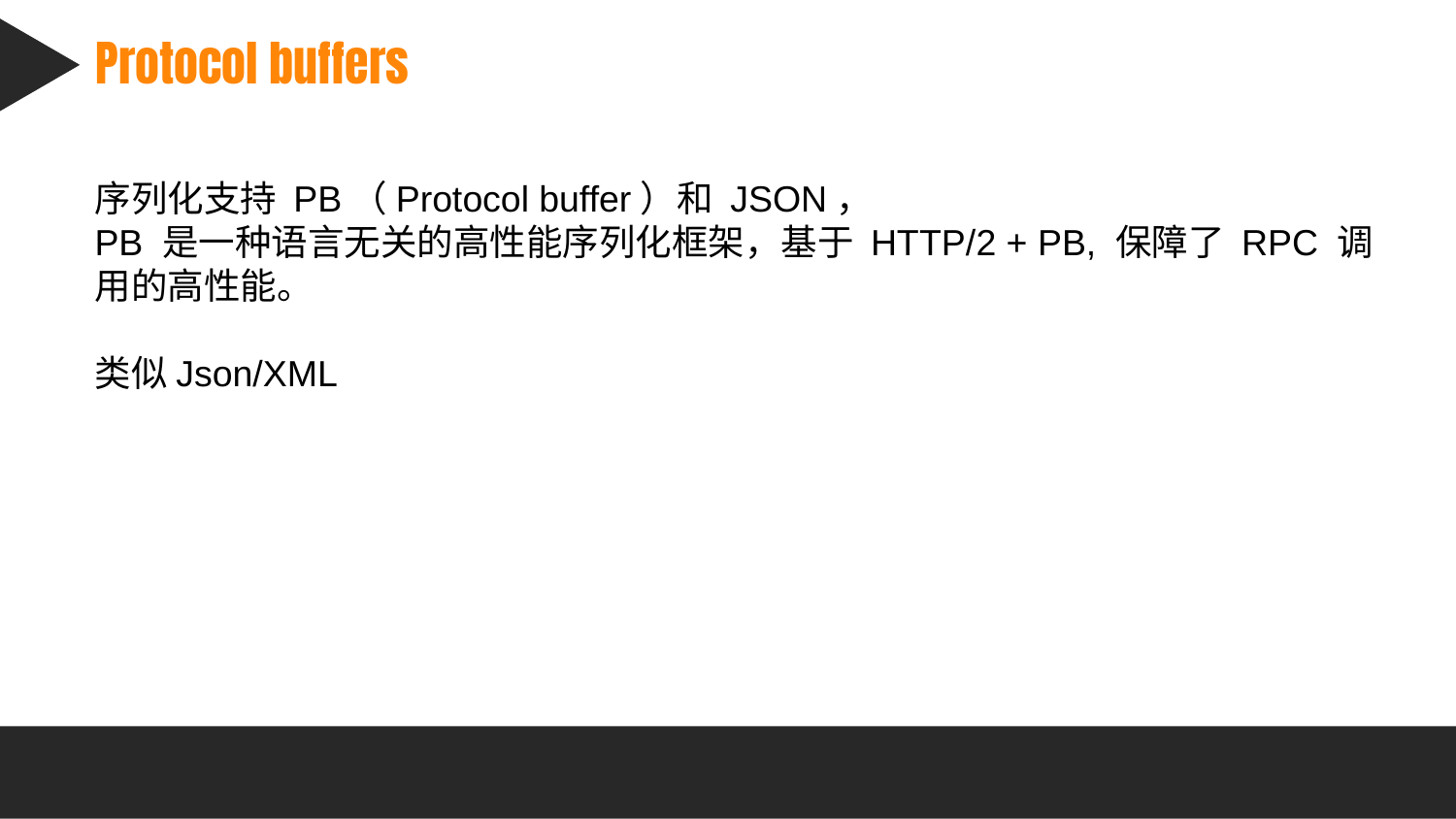

Protocol buffers
序列化支持 PB（Protocol buffer）和 JSON，
PB 是一种语言无关的高性能序列化框架，基于 HTTP/2 + PB, 保障了 RPC 调用的高性能。

类似Json/XML